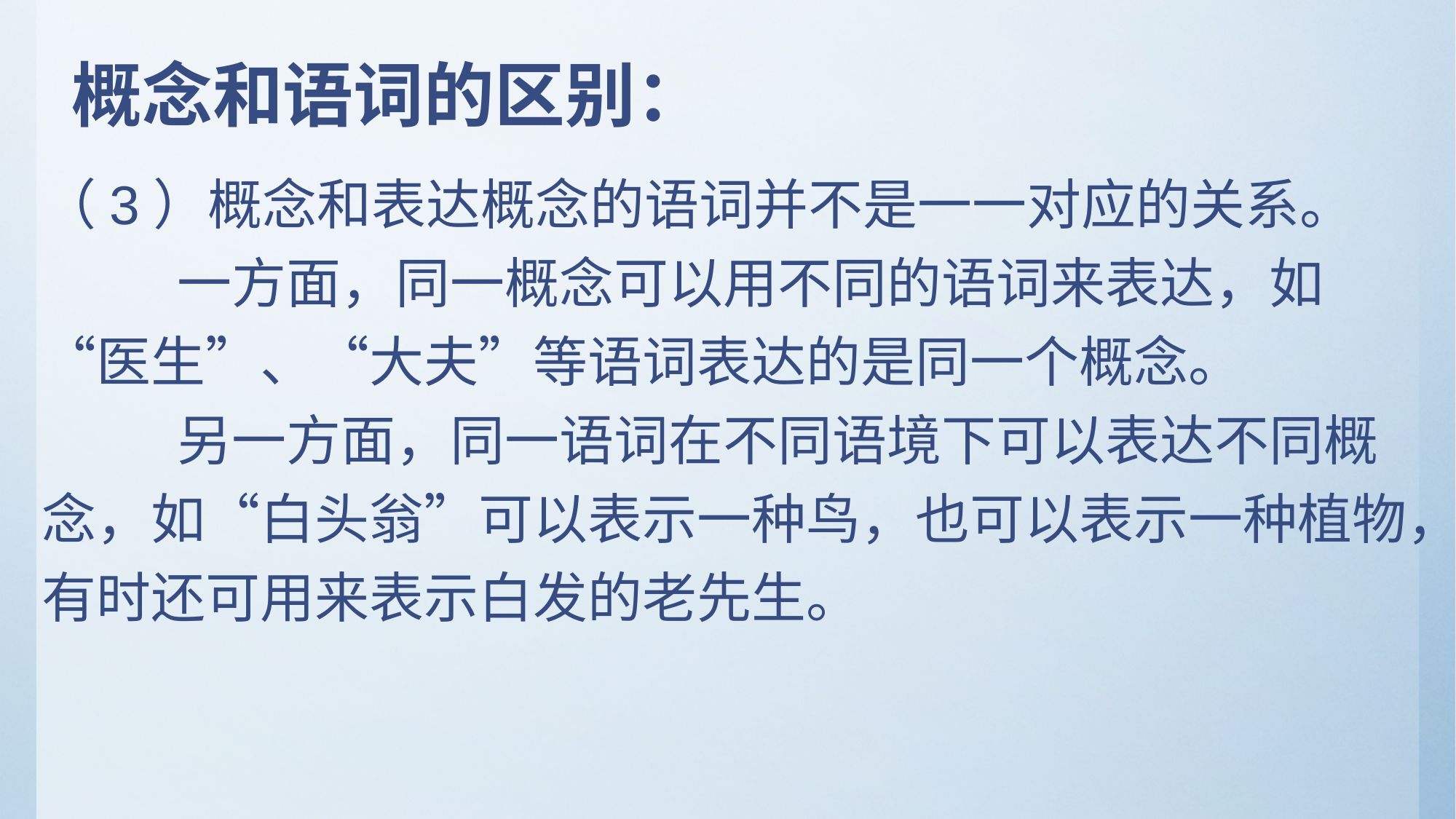

# 概念和语词的区别：
（3）概念和表达概念的语词并不是一一对应的关系。
          一方面，同一概念可以用不同的语词来表达，如“医生”、“大夫”等语词表达的是同一个概念。
          另一方面，同一语词在不同语境下可以表达不同概念，如“白头翁”可以表示一种鸟，也可以表示一种植物，有时还可用来表示白发的老先生。